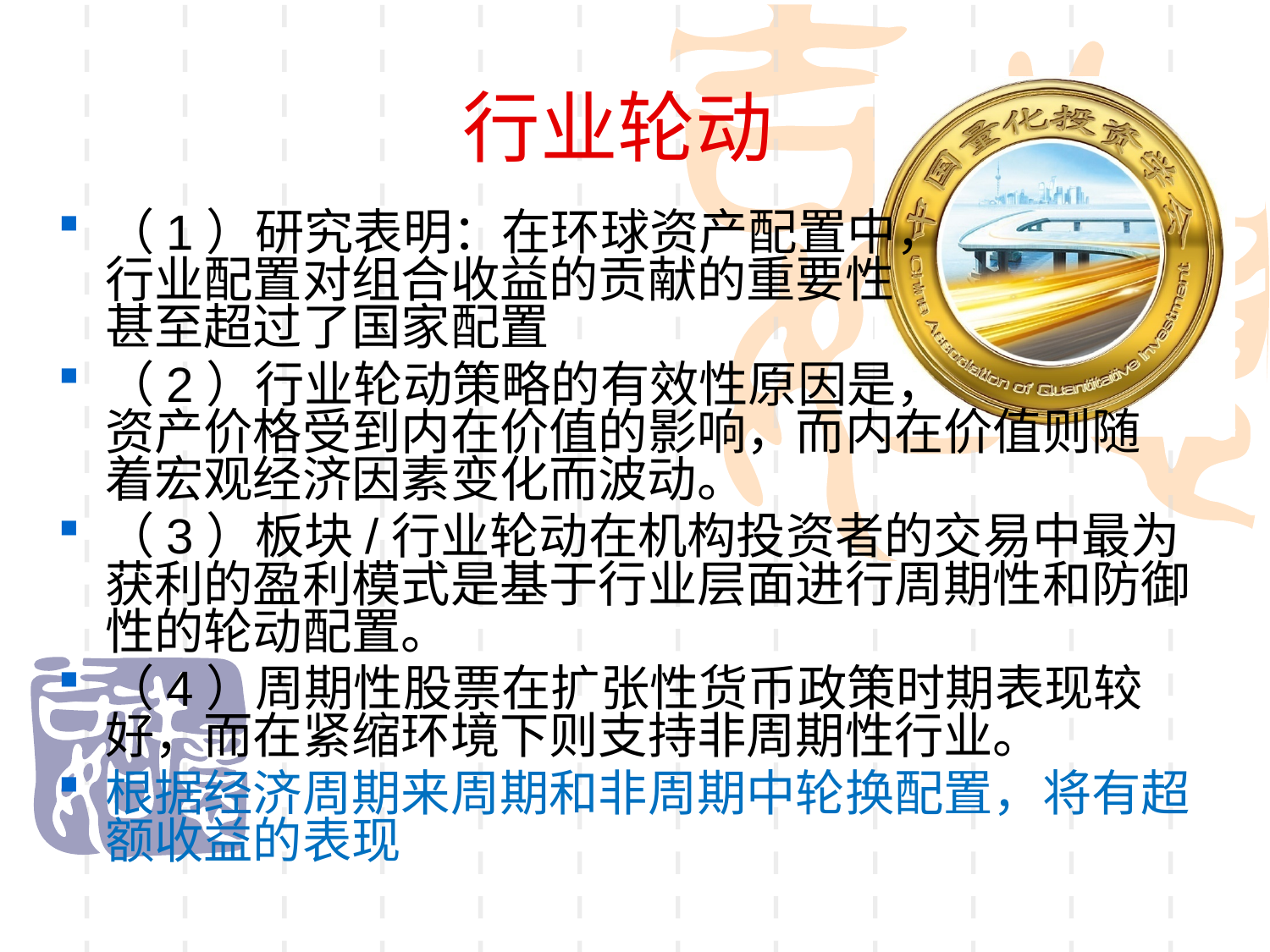

行业轮动
（1）研究表明：在环球资产配置中，
行业配置对组合收益的贡献的重要性
甚至超过了国家配置
（2）行业轮动策略的有效性原因是，
资产价格受到内在价值的影响，而内在价值则随
着宏观经济因素变化而波动。
（3）板块/行业轮动在机构投资者的交易中最为获利的盈利模式是基于行业层面进行周期性和防御性的轮动配置。
（4）周期性股票在扩张性货币政策时期表现较好，而在紧缩环境下则支持非周期性行业。
根据经济周期来周期和非周期中轮换配置，将有超额收益的表现